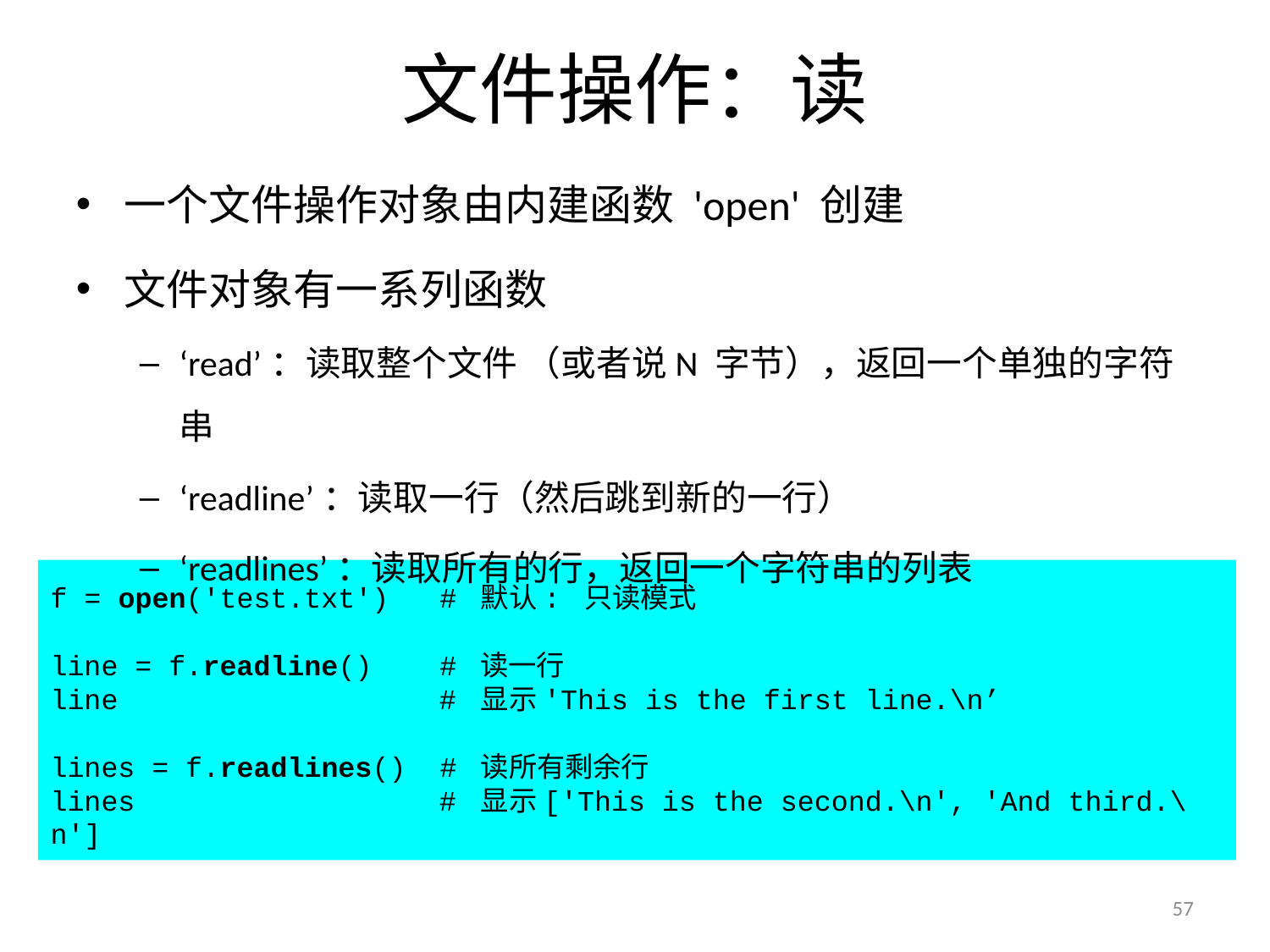

# 文件操作：读
一个文件操作对象由内建函数 'open' 创建
文件对象有一系列函数
‘read’：读取整个文件 （或者说N 字节），返回一个单独的字符串
‘readline’：读取一行（然后跳到新的一行）
‘readlines’：读取所有的行，返回一个字符串的列表
f = open('test.txt')   # 默认: 只读模式

line = f.readline()    # 读一行
line                   # 显示'This is the first line.\n’

lines = f.readlines()  # 读所有剩余行
lines                  # 显示['This is the second.\n', 'And third.\n']
57